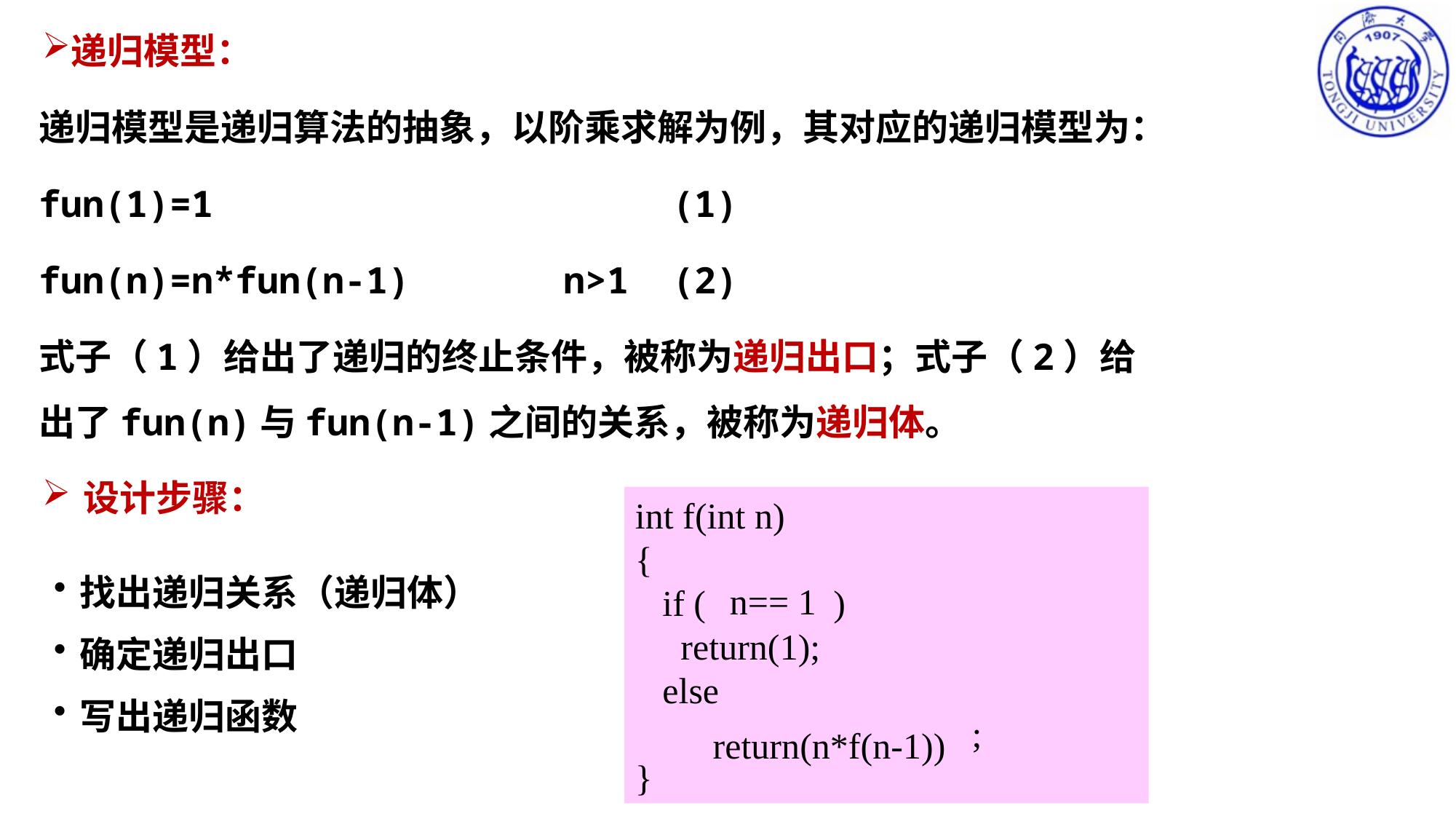

递归模型：
递归模型是递归算法的抽象，以阶乘求解为例，其对应的递归模型为：
fun(1)=1                     (1)
fun(n)=n*fun(n-1)       n>1  (2)
式子（1）给出了递归的终止条件，被称为递归出口；式子（2）给出了fun(n)与fun(n-1)之间的关系，被称为递归体。

设计步骤：
int f(int n)
{
   if (              )
     return(1);
   else
                                     ;
}
找出递归关系（递归体）
确定递归出口
写出递归函数
n== 1
return(n*f(n-1))